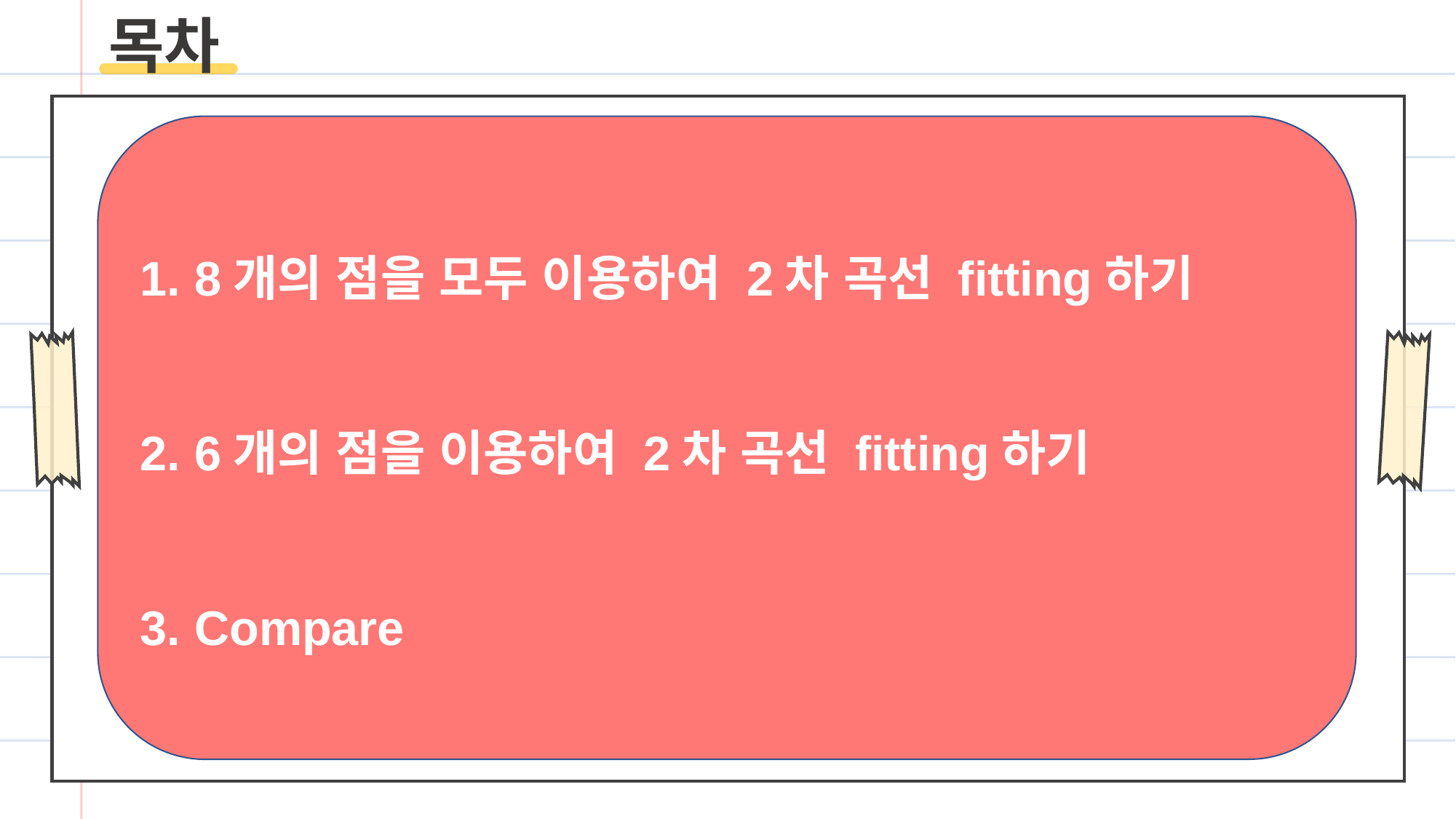

목차

 8개의 점을 모두 이용하여 2차 곡선 fitting하기

 6개의 점을 이용하여 2차 곡선 fitting하기

 Compare